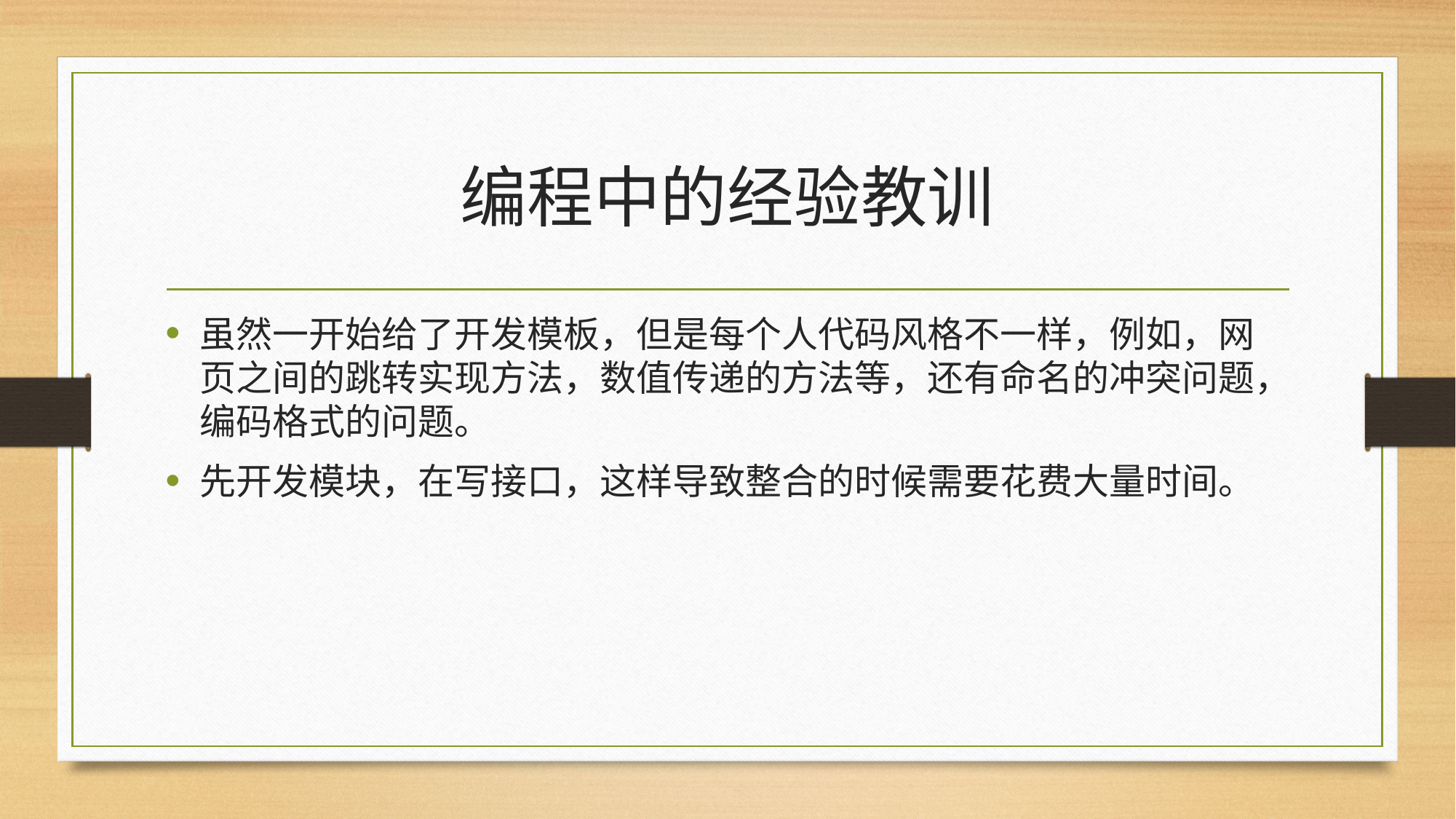

# 编程中的经验教训
虽然一开始给了开发模板，但是每个人代码风格不一样，例如，网页之间的跳转实现方法，数值传递的方法等，还有命名的冲突问题，编码格式的问题。
先开发模块，在写接口，这样导致整合的时候需要花费大量时间。